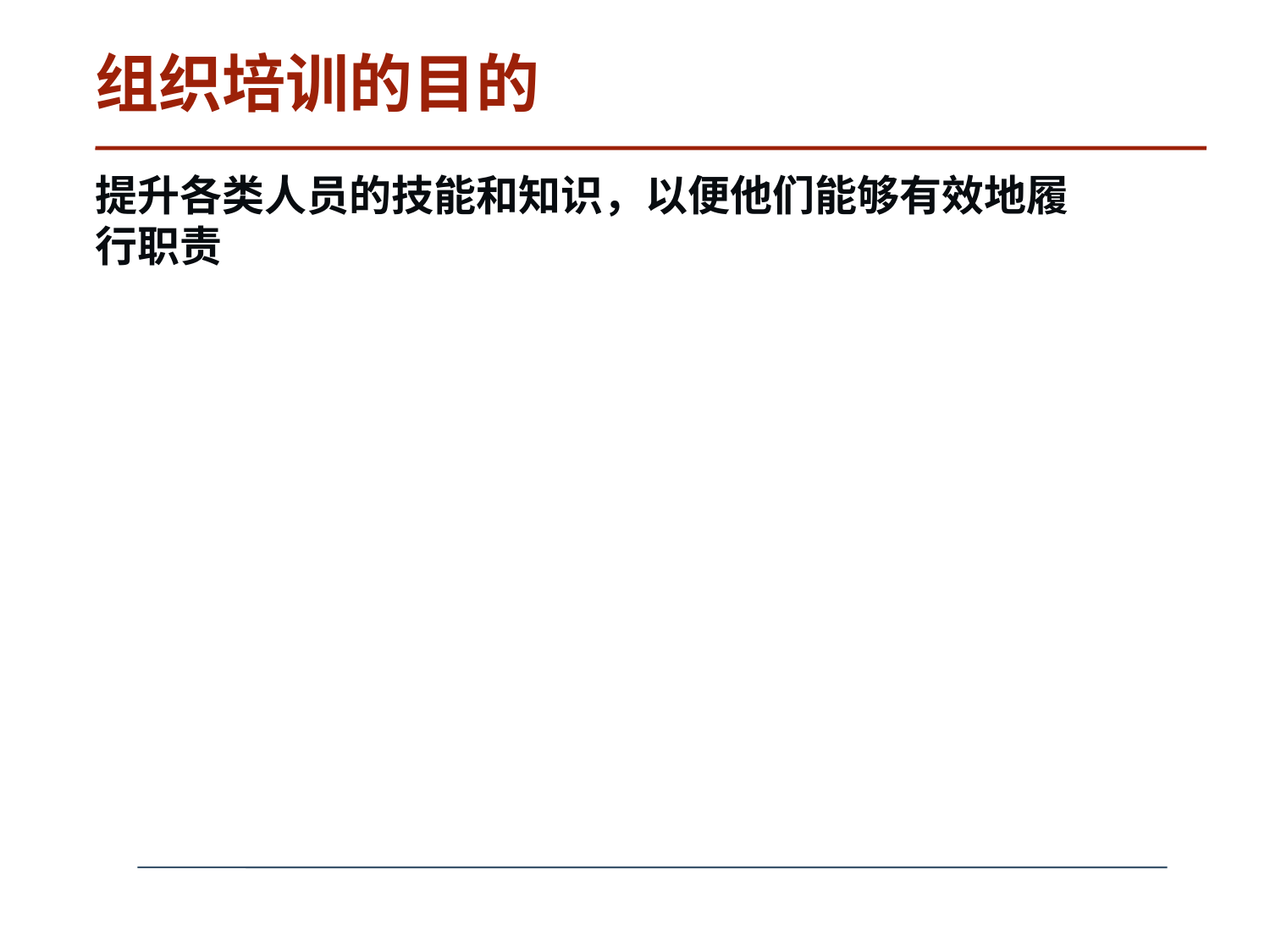

# 组织培训的目的
提升各类人员的技能和知识，以便他们能够有效地履
行职责